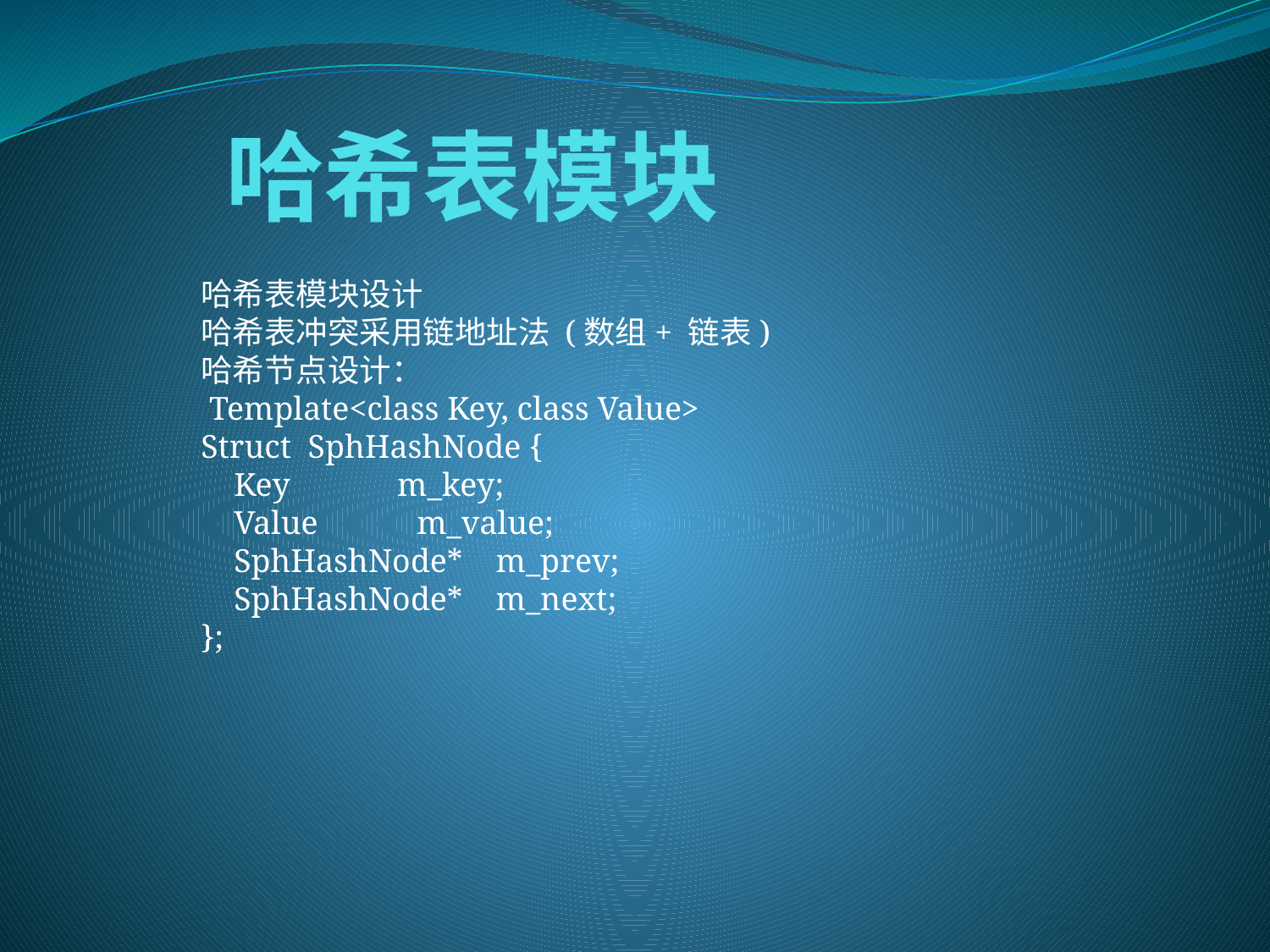

# 哈希表模块
哈希表模块设计
哈希表冲突采用链地址法 (数组+ 链表)
哈希节点设计：
 Template<class Key, class Value>
Struct  SphHashNode {
    Key             m_key;
    Value            m_value;
    SphHashNode*    m_prev;
    SphHashNode*    m_next;
};